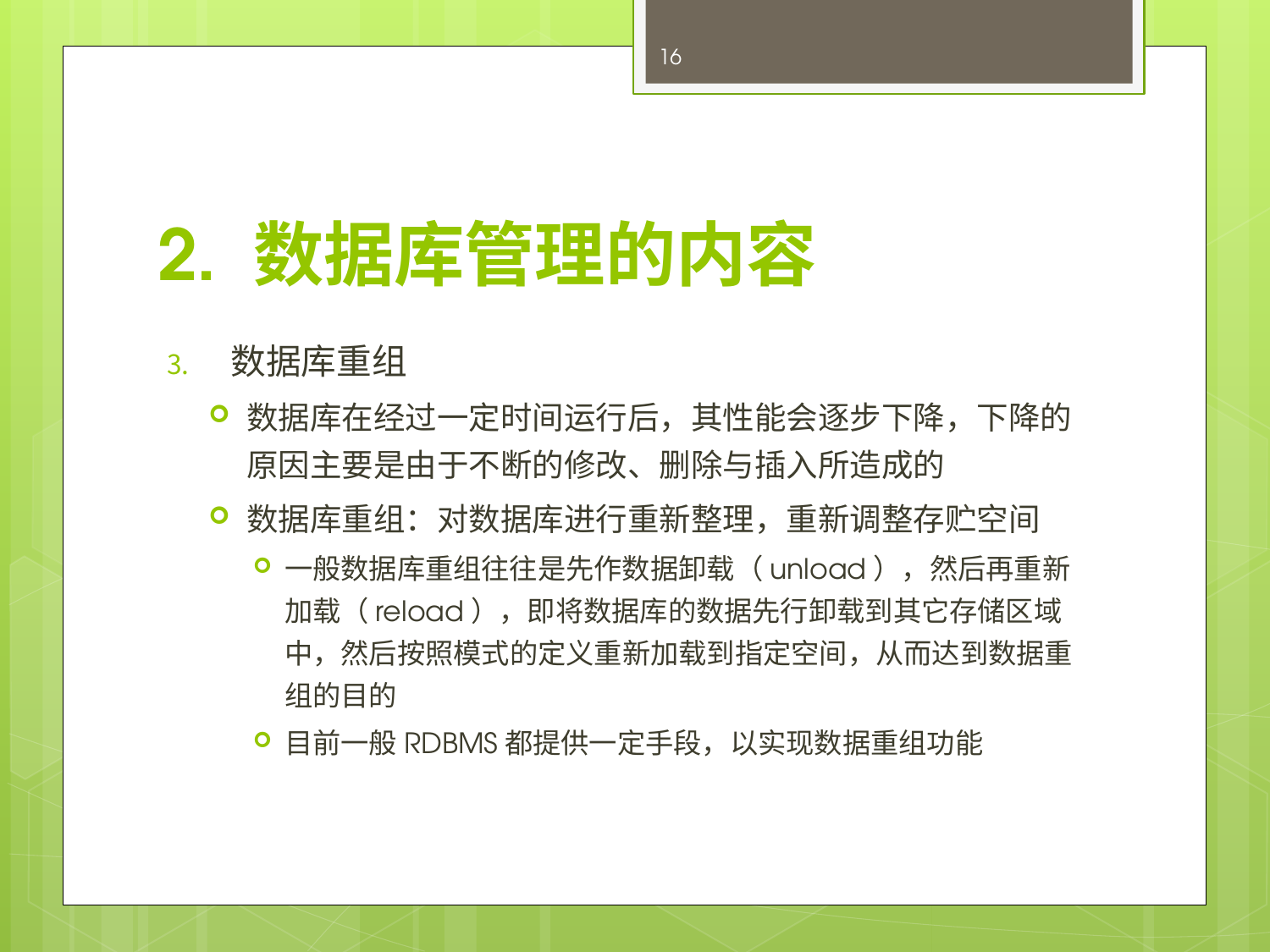

16
# 2. 数据库管理的内容
数据库重组
数据库在经过一定时间运行后，其性能会逐步下降，下降的原因主要是由于不断的修改、删除与插入所造成的
数据库重组：对数据库进行重新整理，重新调整存贮空间
一般数据库重组往往是先作数据卸载（unload），然后再重新加载（reload），即将数据库的数据先行卸载到其它存储区域中，然后按照模式的定义重新加载到指定空间，从而达到数据重组的目的
目前一般RDBMS都提供一定手段，以实现数据重组功能